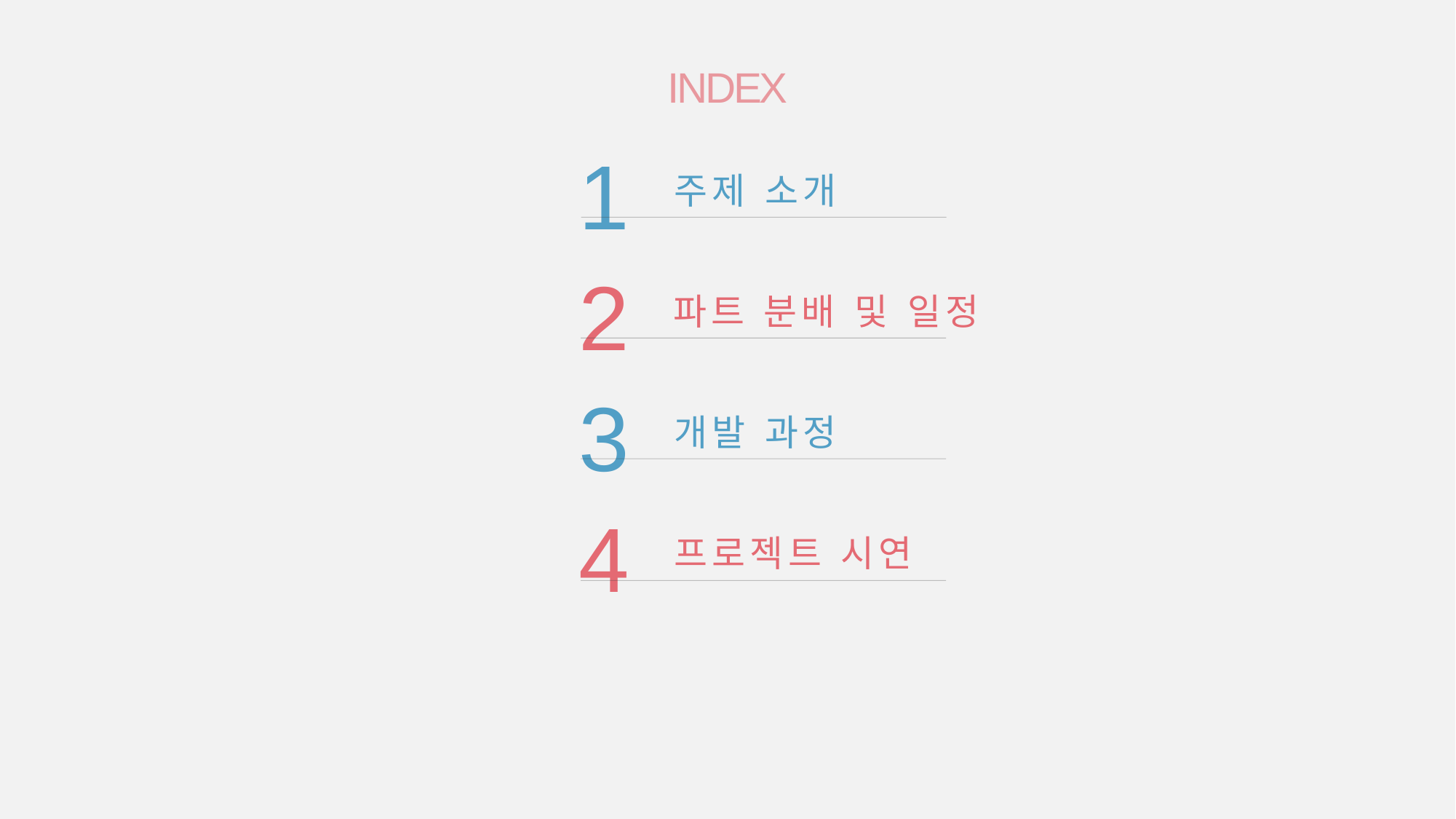

INDEX
1
주제 소개
2
파트 분배 및 일정
3
개발 과정
4
프로젝트 시연